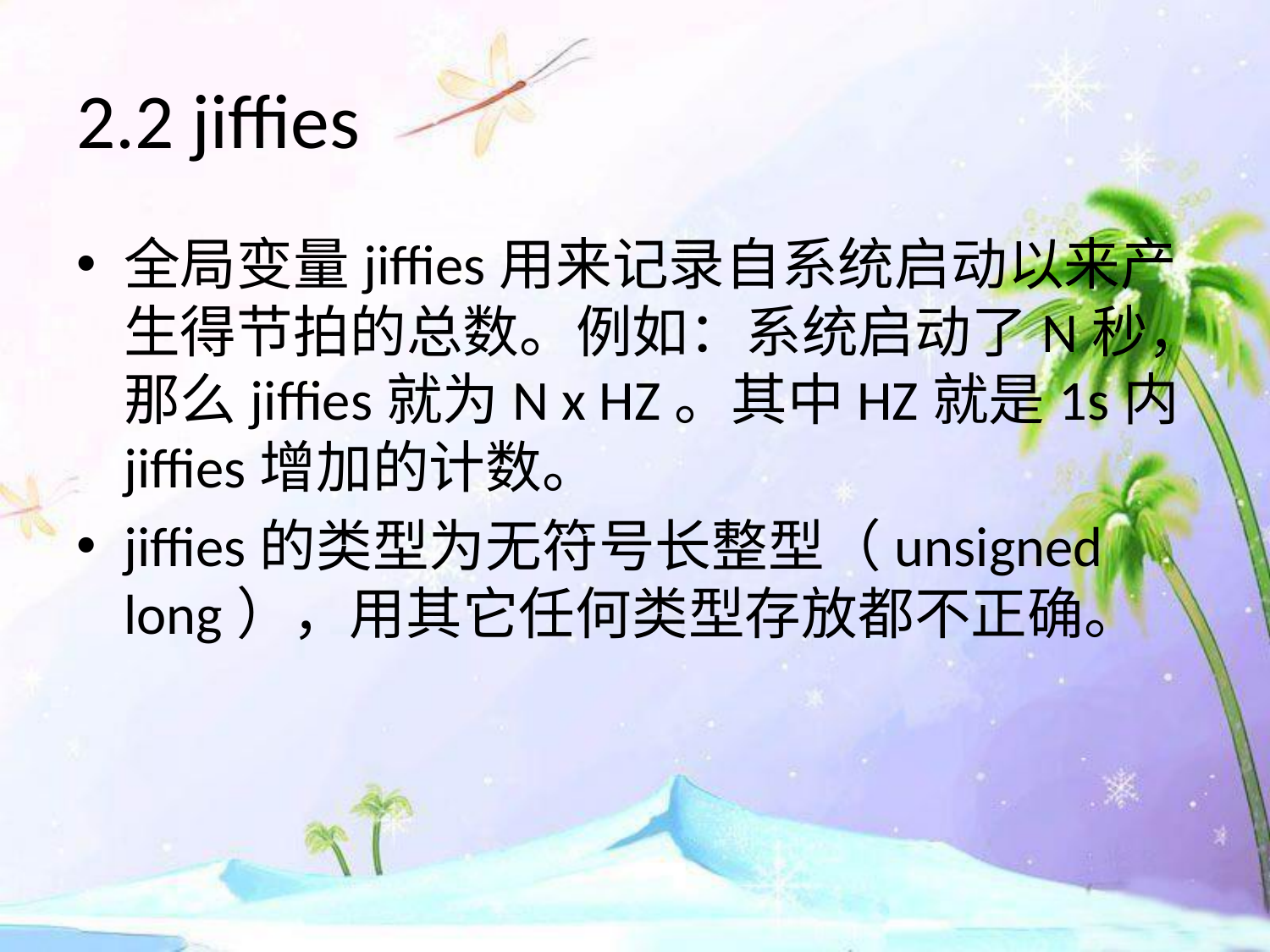

# 2.2 jiffies
全局变量jiffies用来记录自系统启动以来产生得节拍的总数。例如：系统启动了N秒，那么jiffies就为N x HZ。其中HZ就是1s内jiffies增加的计数。
jiffies的类型为无符号长整型（unsigned long），用其它任何类型存放都不正确。